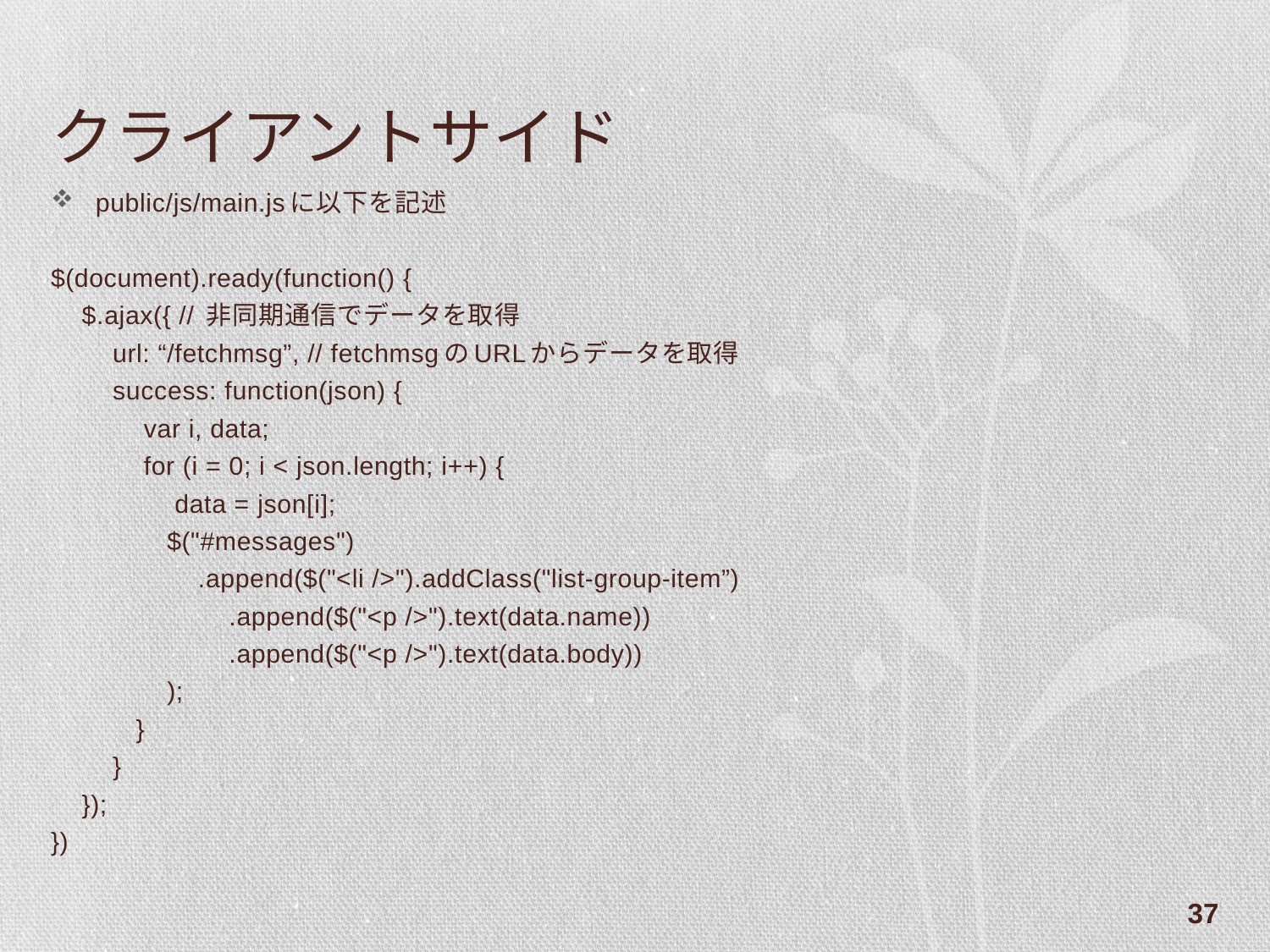

# クライアントサイド
public/js/main.jsに以下を記述

$(document).ready(function() {
    $.ajax({ // 非同期通信でデータを取得
        url: “/fetchmsg”, // fetchmsgのURLからデータを取得
        success: function(json) {
            var i, data;
            for (i = 0; i < json.length; i++) {
                data = json[i];
               $("#messages")
                   .append($("<li />").addClass("list-group-item”)
                       .append($("<p />").text(data.name))
                       .append($("<p />").text(data.body))
               );
           }
        }
    });
})
37